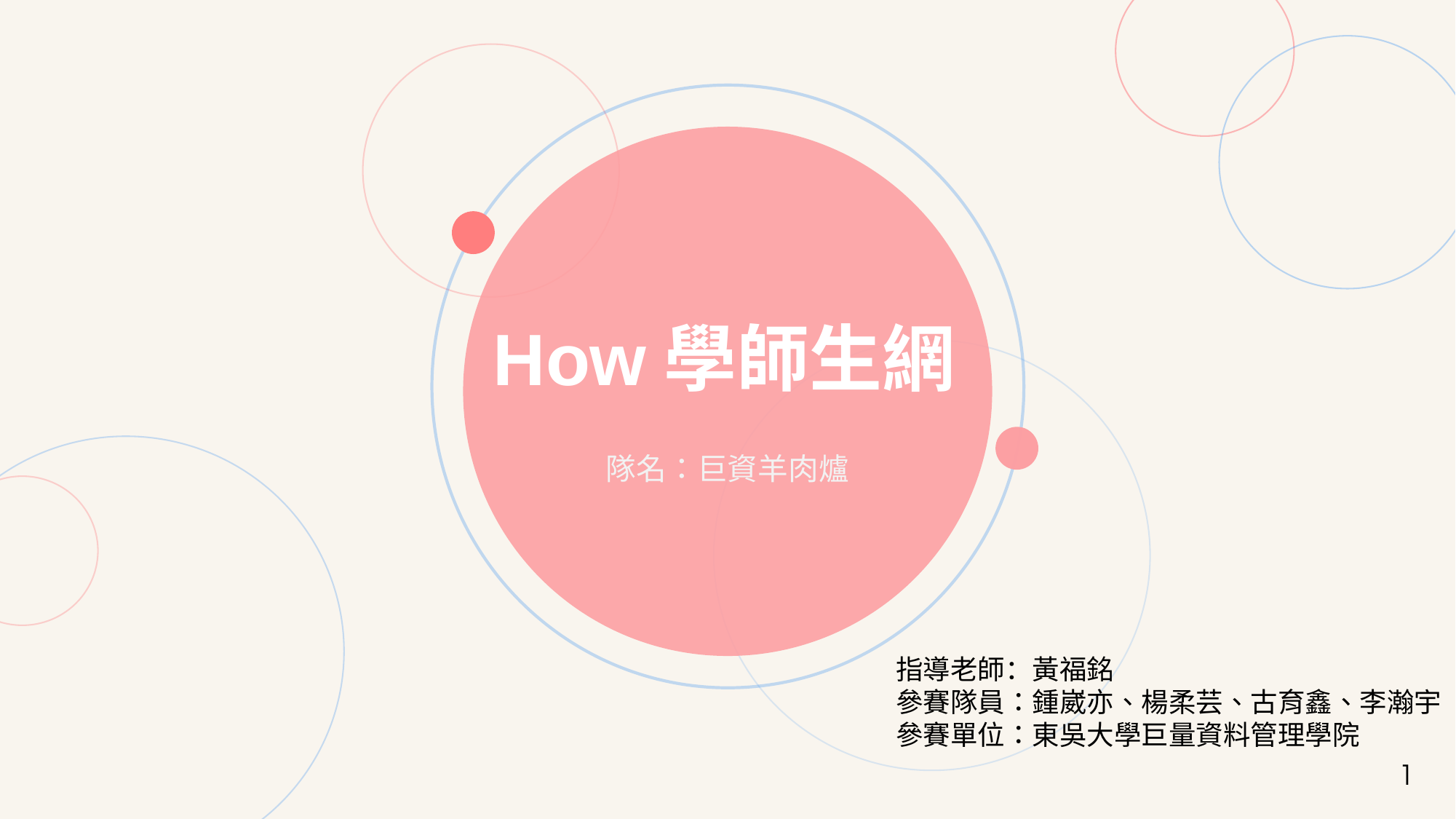

How學師生網

隊名：巨資羊肉爐

指導老師：黃福銘
參賽隊員：鍾崴亦、楊柔芸、古育鑫、李瀚宇
參賽單位：東吳大學巨量資料管理學院

1